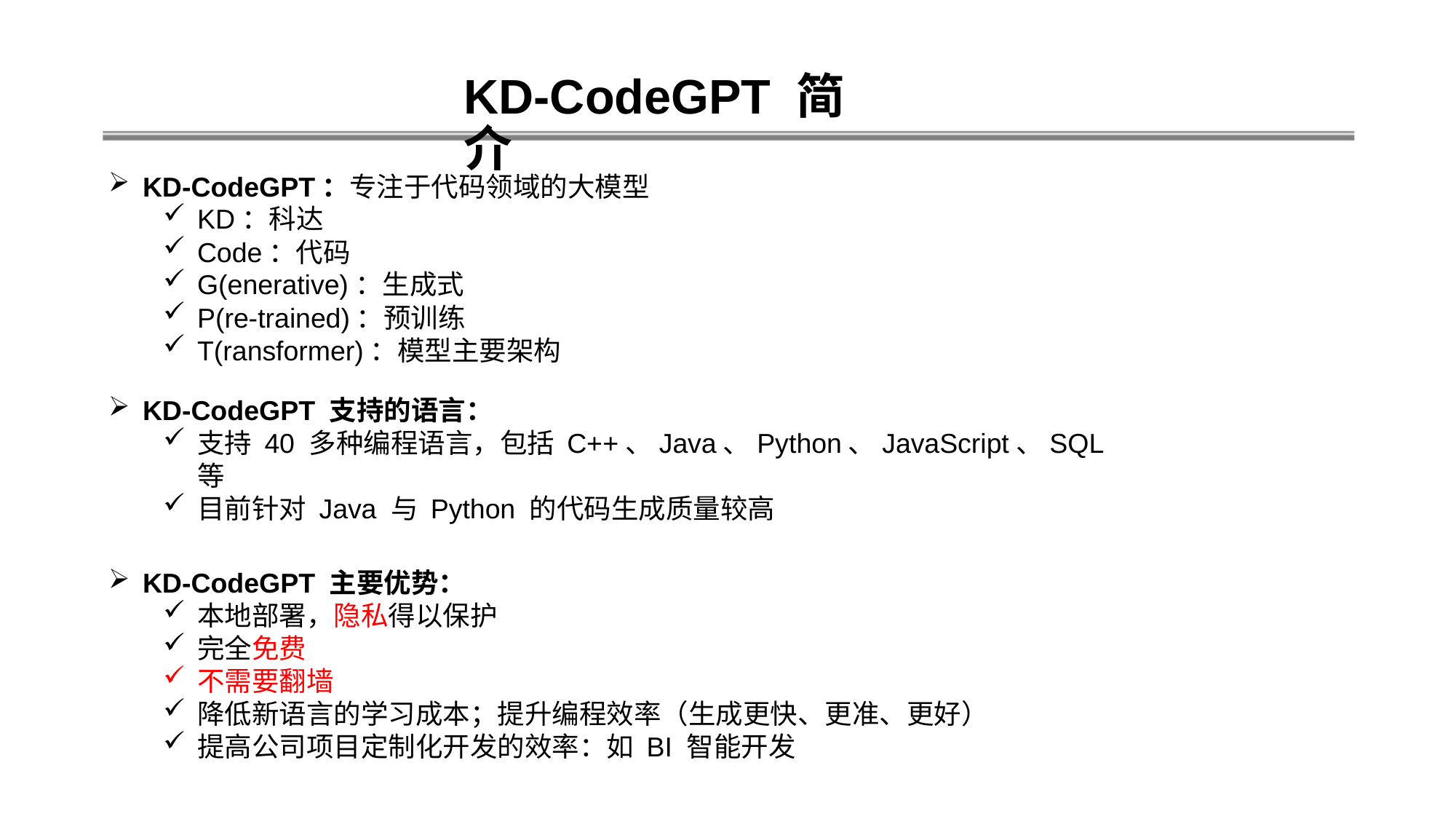

KD-CodeGPT 简介
KD-CodeGPT：专注于代码领域的大模型
KD：科达
Code：代码
G(enerative)：生成式
P(re-trained)：预训练
T(ransformer)：模型主要架构
KD-CodeGPT 支持的语言：
支持 40 多种编程语言，包括 C++、Java、Python、JavaScript、SQL 等
目前针对 Java 与 Python 的代码生成质量较高
KD-CodeGPT 主要优势：
本地部署，隐私得以保护
完全免费
不需要翻墙
降低新语言的学习成本；提升编程效率（生成更快、更准、更好）
提高公司项目定制化开发的效率：如 BI 智能开发